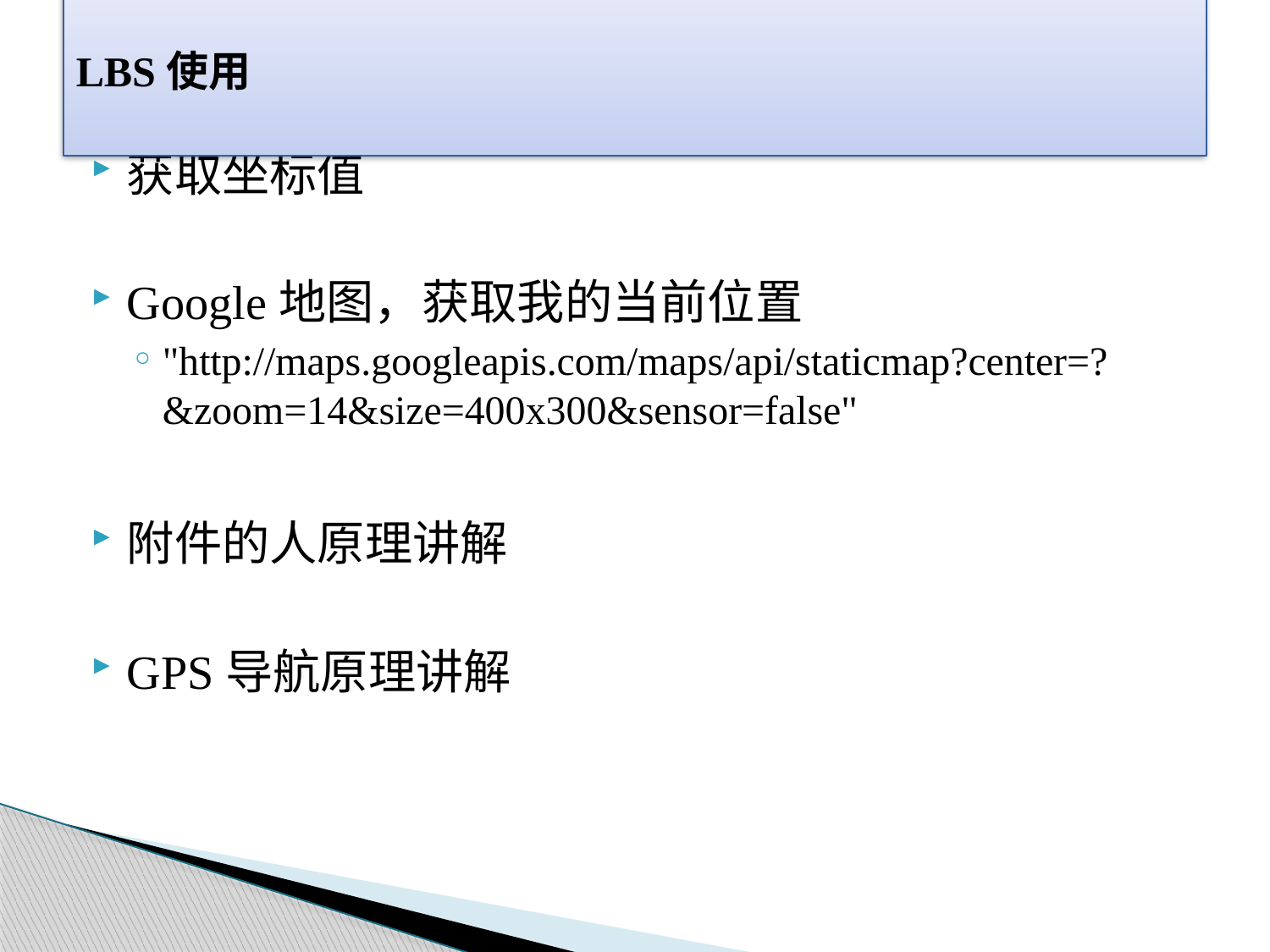

# LBS使用
获取坐标值

Google地图，获取我的当前位置
"http://maps.googleapis.com/maps/api/staticmap?center=?&zoom=14&size=400x300&sensor=false"

附件的人原理讲解

GPS导航原理讲解